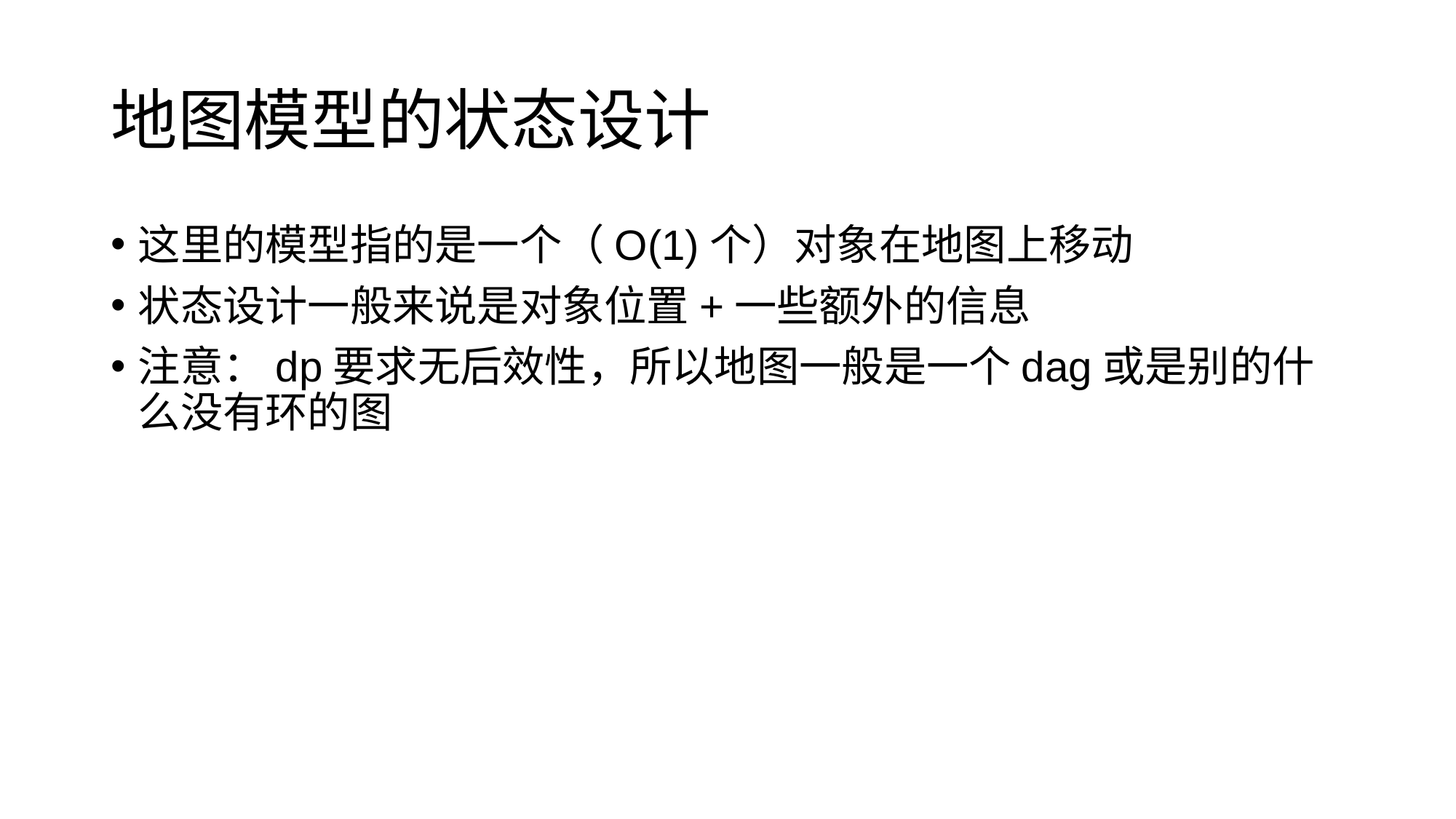

# 地图模型的状态设计
这里的模型指的是一个（O(1)个）对象在地图上移动
状态设计一般来说是对象位置+一些额外的信息
注意：dp要求无后效性，所以地图一般是一个dag或是别的什么没有环的图